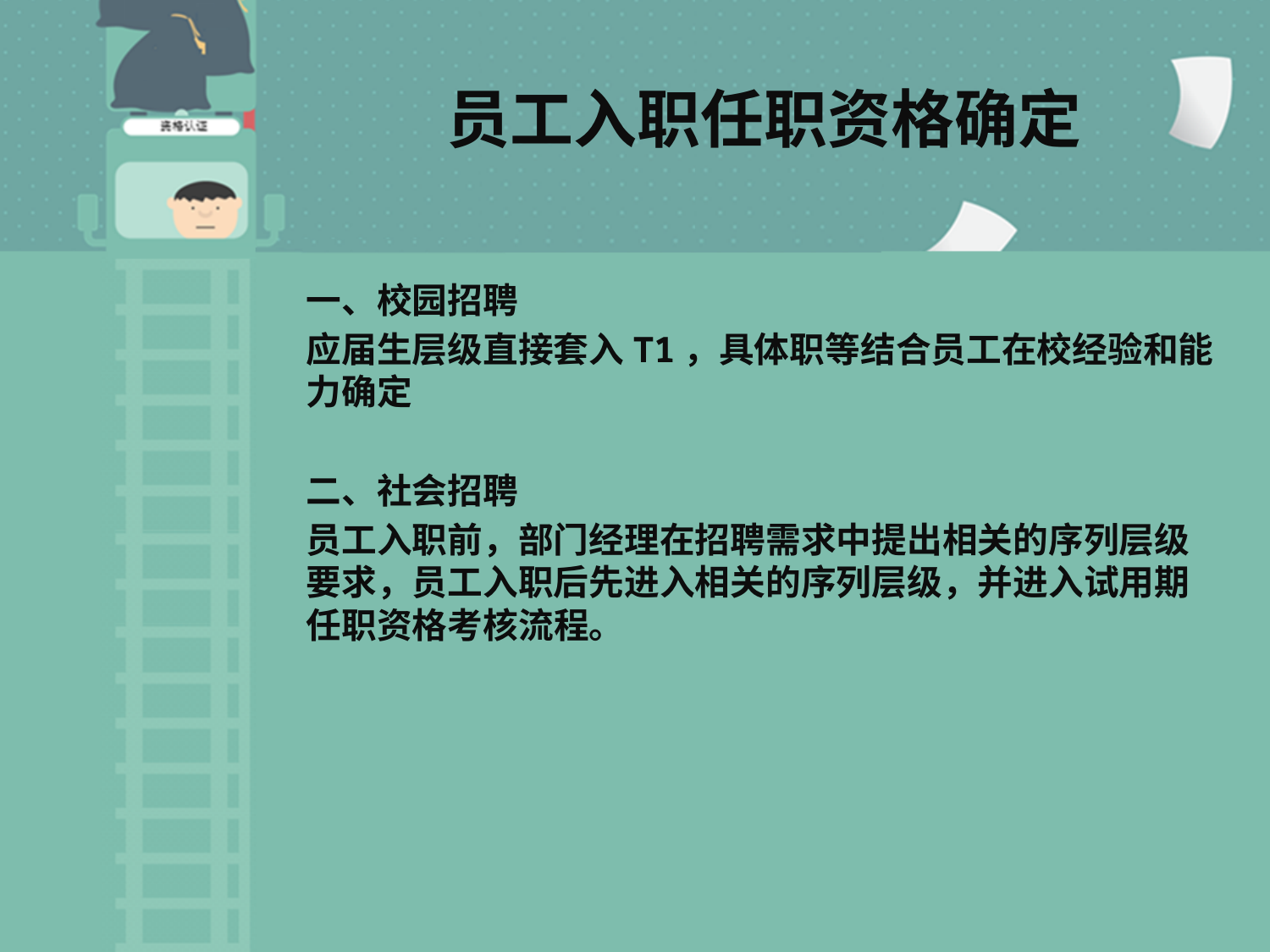

# 员工入职任职资格确定
一、校园招聘
应届生层级直接套入T1，具体职等结合员工在校经验和能力确定

二、社会招聘
员工入职前，部门经理在招聘需求中提出相关的序列层级要求，员工入职后先进入相关的序列层级，并进入试用期任职资格考核流程。